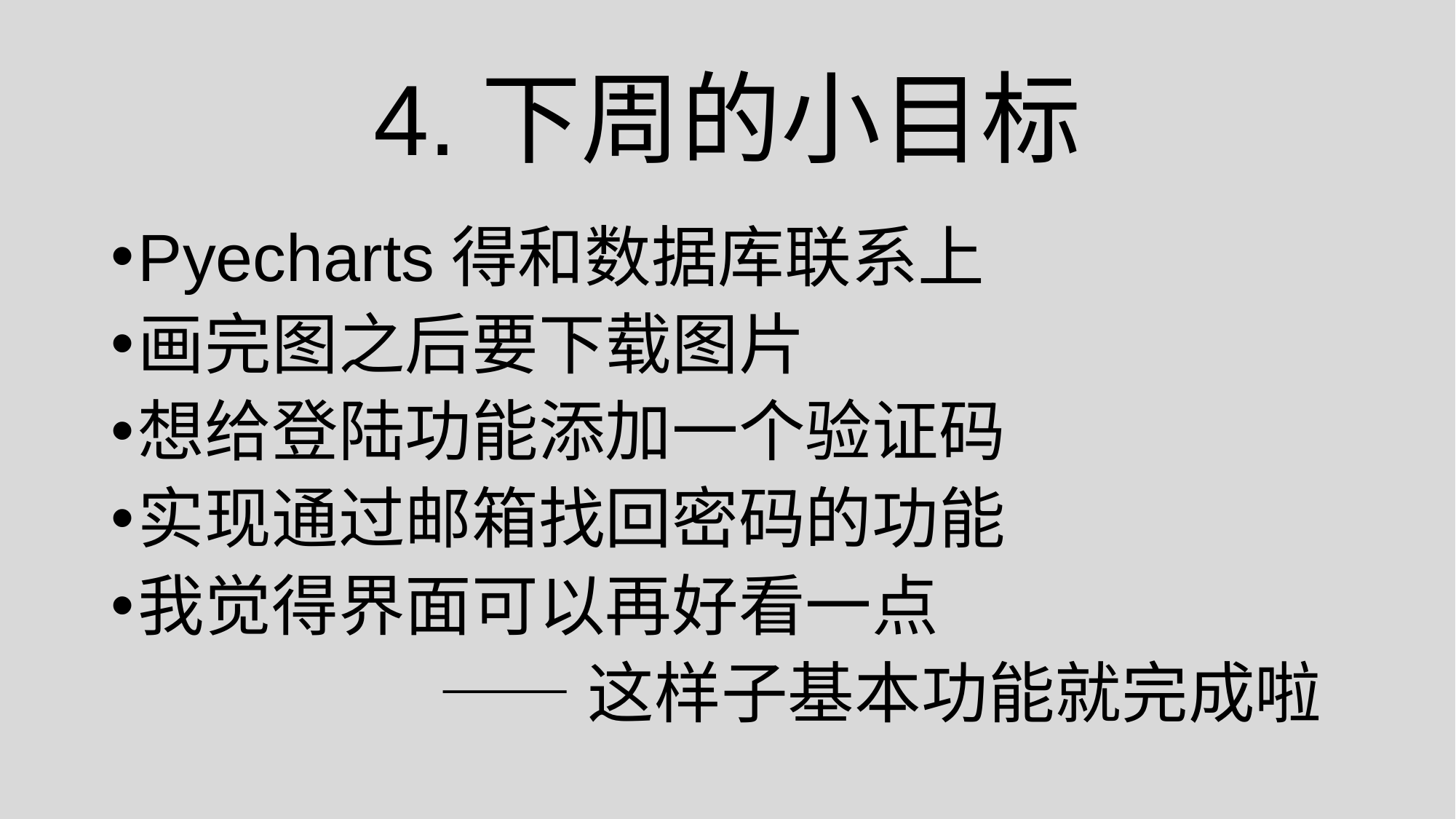

# 4.下周的小目标
Pyecharts得和数据库联系上
画完图之后要下载图片
想给登陆功能添加一个验证码
实现通过邮箱找回密码的功能
我觉得界面可以再好看一点
			——这样子基本功能就完成啦